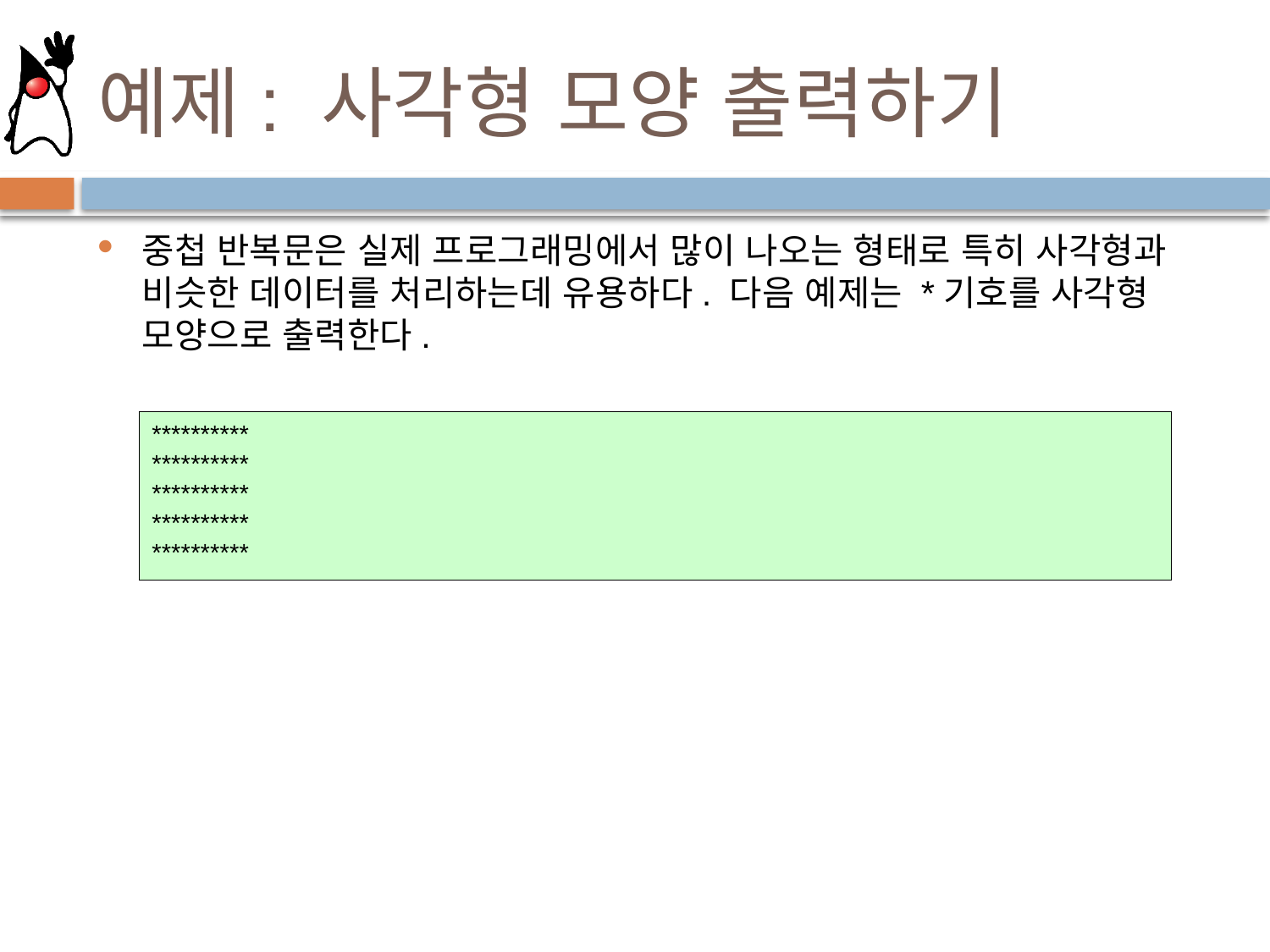

# 예제: 사각형 모양 출력하기
중첩 반복문은 실제 프로그래밍에서 많이 나오는 형태로 특히 사각형과 비슷한 데이터를 처리하는데 유용하다. 다음 예제는 *기호를 사각형 모양으로 출력한다.
**********
**********
**********
**********
**********